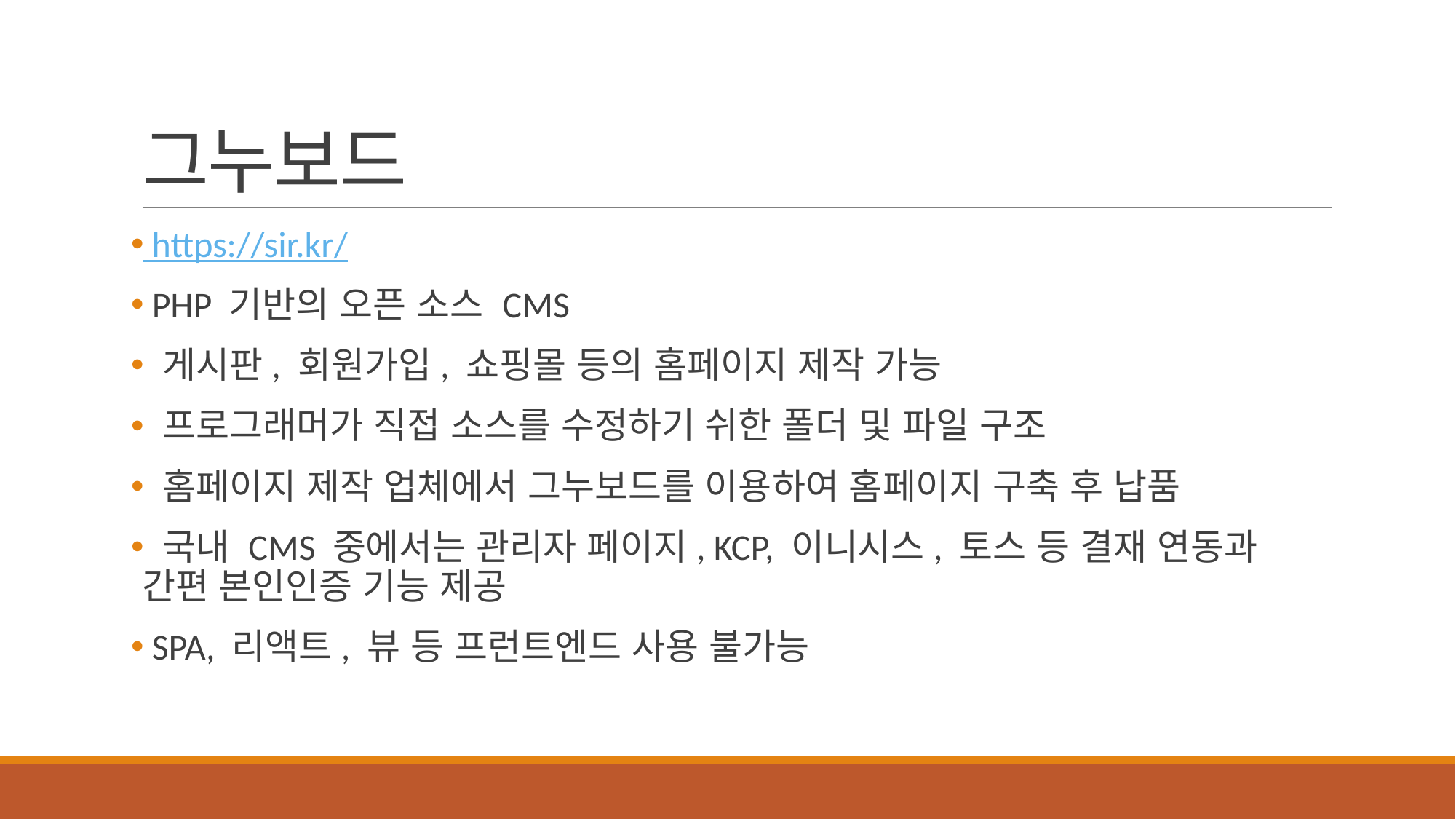

# 그누보드
 https://sir.kr/
 PHP 기반의 오픈 소스 CMS
 게시판, 회원가입, 쇼핑몰 등의 홈페이지 제작 가능
 프로그래머가 직접 소스를 수정하기 쉬한 폴더 및 파일 구조
 홈페이지 제작 업체에서 그누보드를 이용하여 홈페이지 구축 후 납품
 국내 CMS 중에서는 관리자 페이지, KCP, 이니시스, 토스 등 결재 연동과 간편 본인인증 기능 제공
 SPA, 리액트, 뷰 등 프런트엔드 사용 불가능